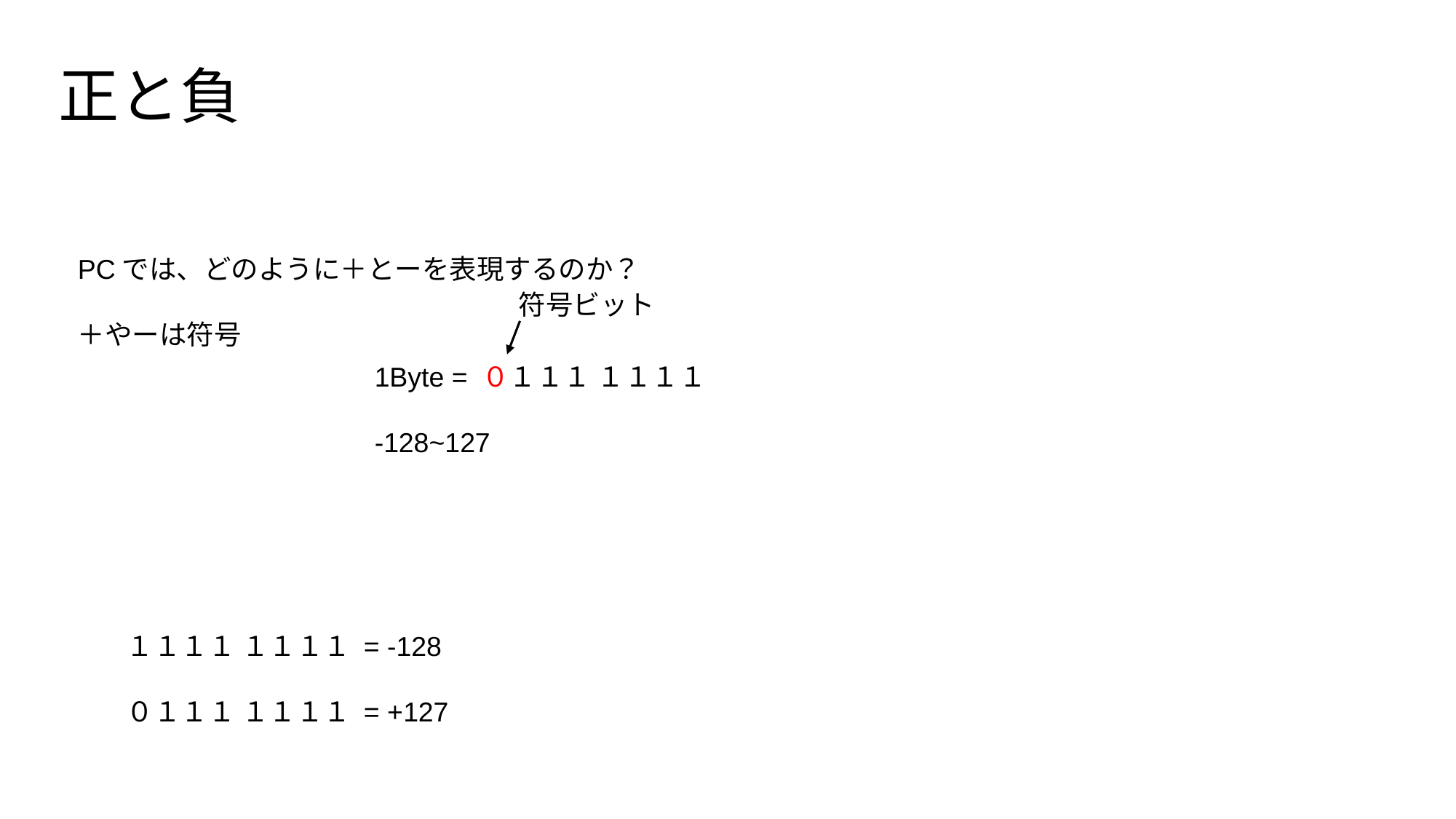

正と負
PCでは、どのように＋とーを表現するのか？

＋やーは符号

符号ビット
1Byte = ０１１１ １１１１

-128~127
１１１１ １１１１ = -128

０１１１ １１１１ = +127